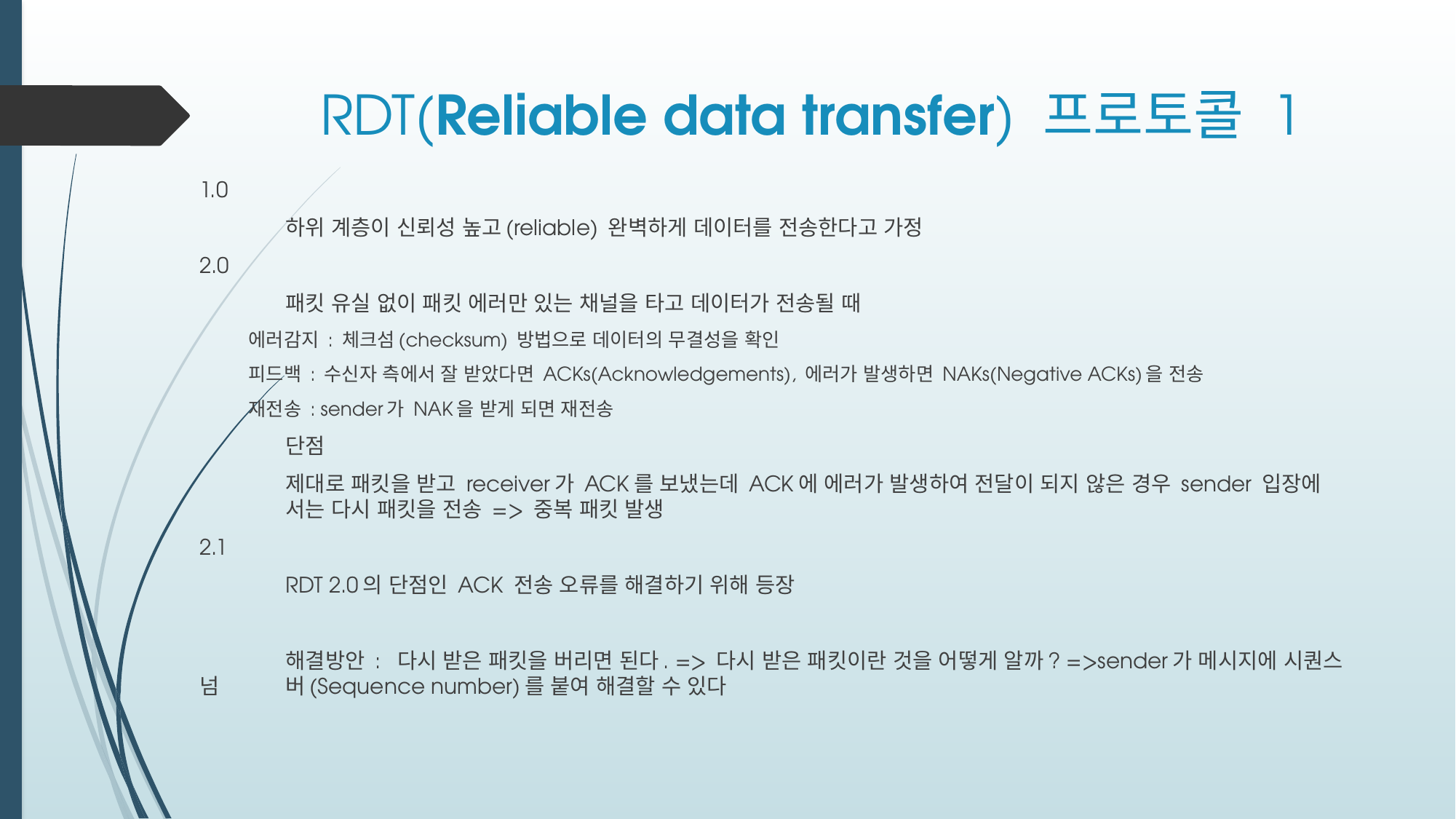

# RDT(Reliable data transfer) 프로토콜 1
1.0
	하위 계층이 신뢰성 높고(reliable) 완벽하게 데이터를 전송한다고 가정
2.0
	패킷 유실 없이 패킷 에러만 있는 채널을 타고 데이터가 전송될 때
		에러감지 : 체크섬(checksum) 방법으로 데이터의 무결성을 확인
		피드백 : 수신자 측에서 잘 받았다면 ACKs(Acknowledgements), 에러가 발생하면 NAKs(Negative ACKs)을 전송
		재전송 : sender가 NAK을 받게 되면 재전송
	단점
		제대로 패킷을 받고 receiver가 ACK를 보냈는데 ACK에 에러가 발생하여 전달이 되지 않은 경우 sender 입장에		서는 다시 패킷을 전송 => 중복 패킷 발생
2.1
	RDT 2.0의 단점인 ACK 전송 오류를 해결하기 위해 등장

	해결방안 :  다시 받은 패킷을 버리면 된다. => 다시 받은 패킷이란 것을 어떻게 알까? =>sender가 메시지에 시퀀스 넘	버(Sequence number)를 붙여 해결할 수 있다